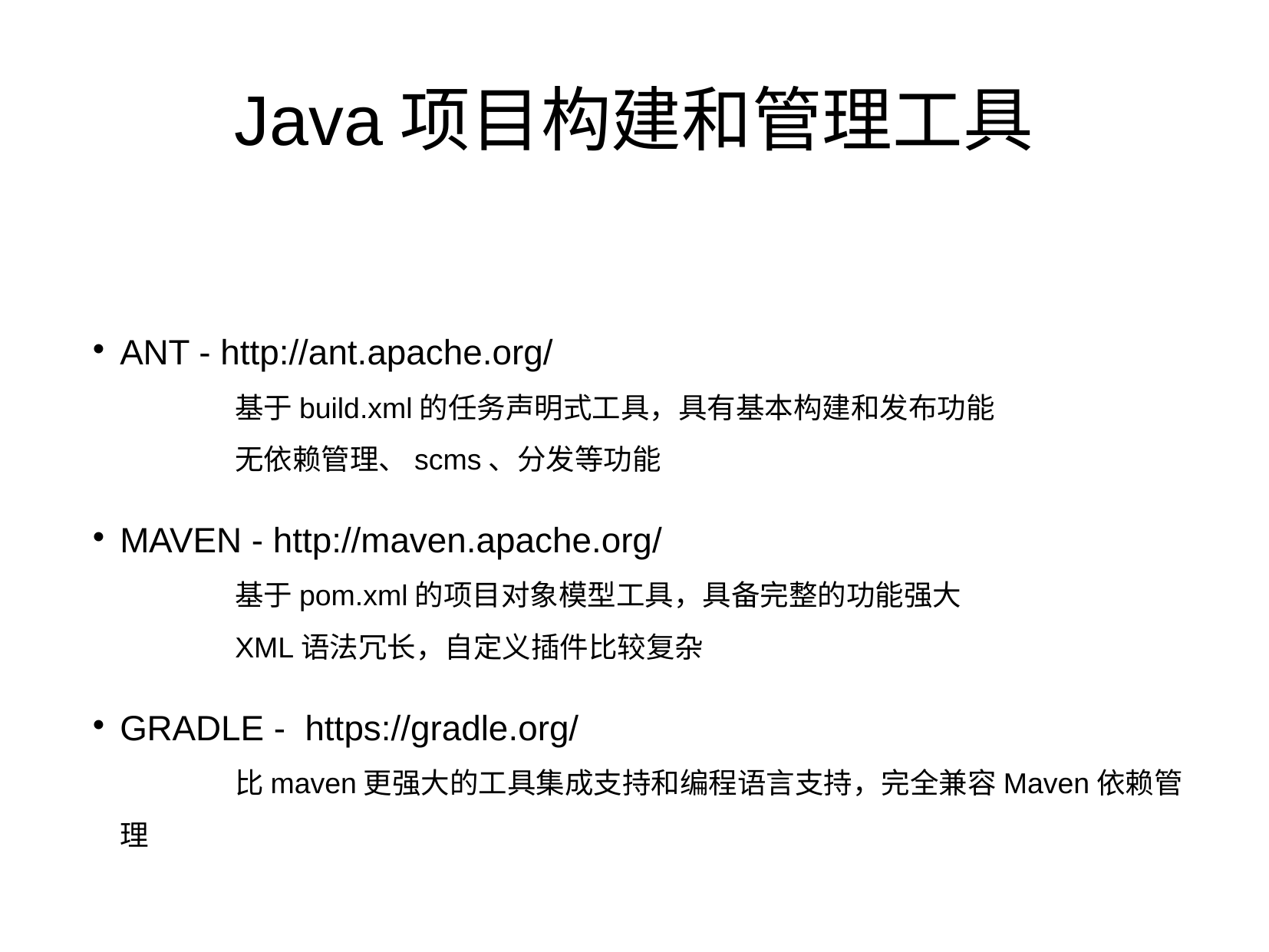

Java项目构建和管理工具
ANT - http://ant.apache.org/
	基于build.xml的任务声明式工具，具有基本构建和发布功能
	无依赖管理、scms、分发等功能
MAVEN - http://maven.apache.org/
	基于pom.xml的项目对象模型工具，具备完整的功能强大
	XML语法冗长，自定义插件比较复杂
GRADLE -  https://gradle.org/
	比maven更强大的工具集成支持和编程语言支持，完全兼容Maven依赖管理